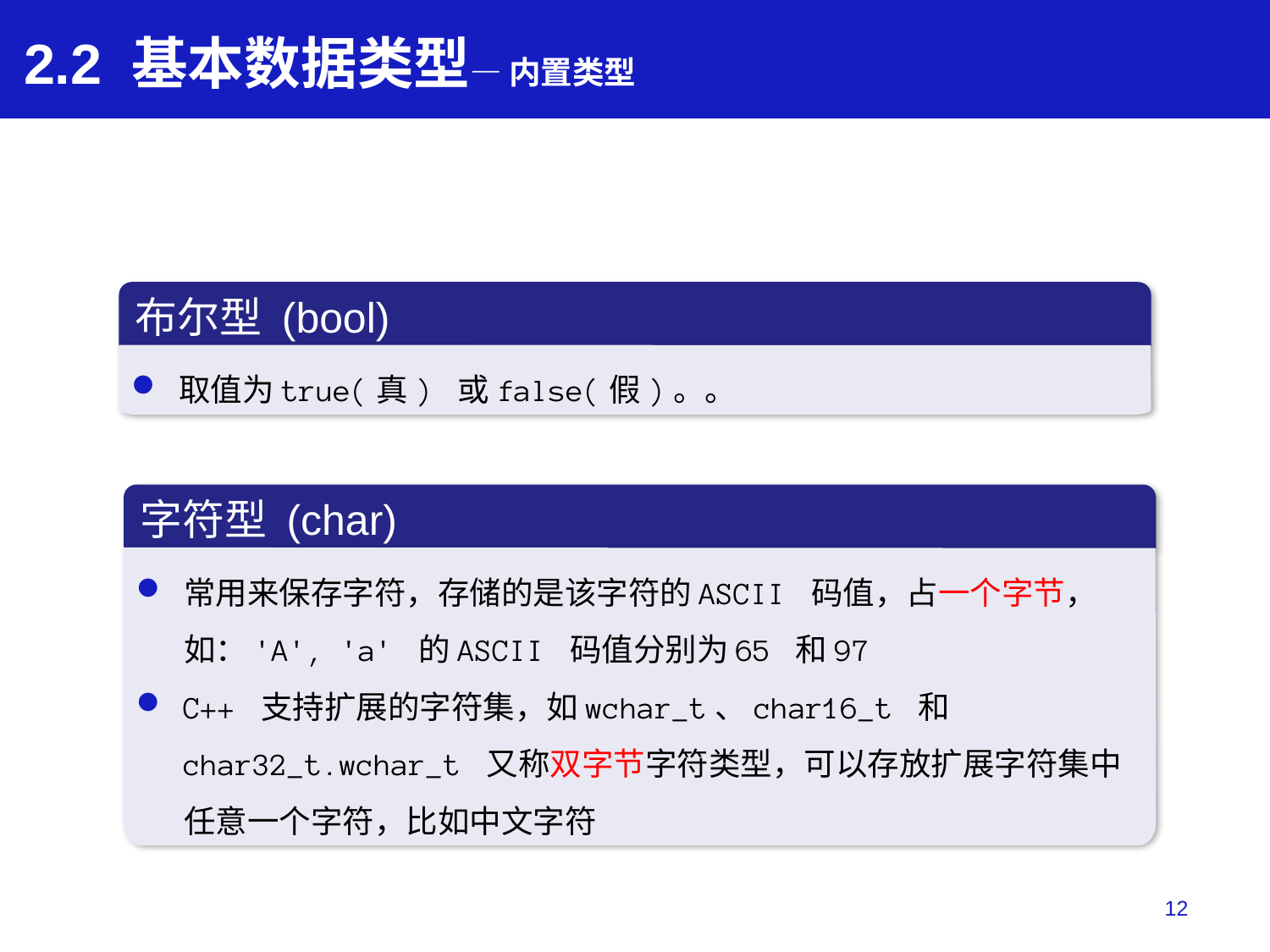

2.2 基本数据类型— 内置类型
布尔型 (bool)
取值为true(真) 或false(假)。。
字符型 (char)
常用来保存字符，存储的是该字符的ASCII 码值，占一个字节，如：'A', 'a' 的ASCII 码值分别为65 和97
C++ 支持扩展的字符集，如wchar_t、char16_t 和char32_t.wchar_t 又称双字节字符类型，可以存放扩展字符集中任意一个字符，比如中文字符
12